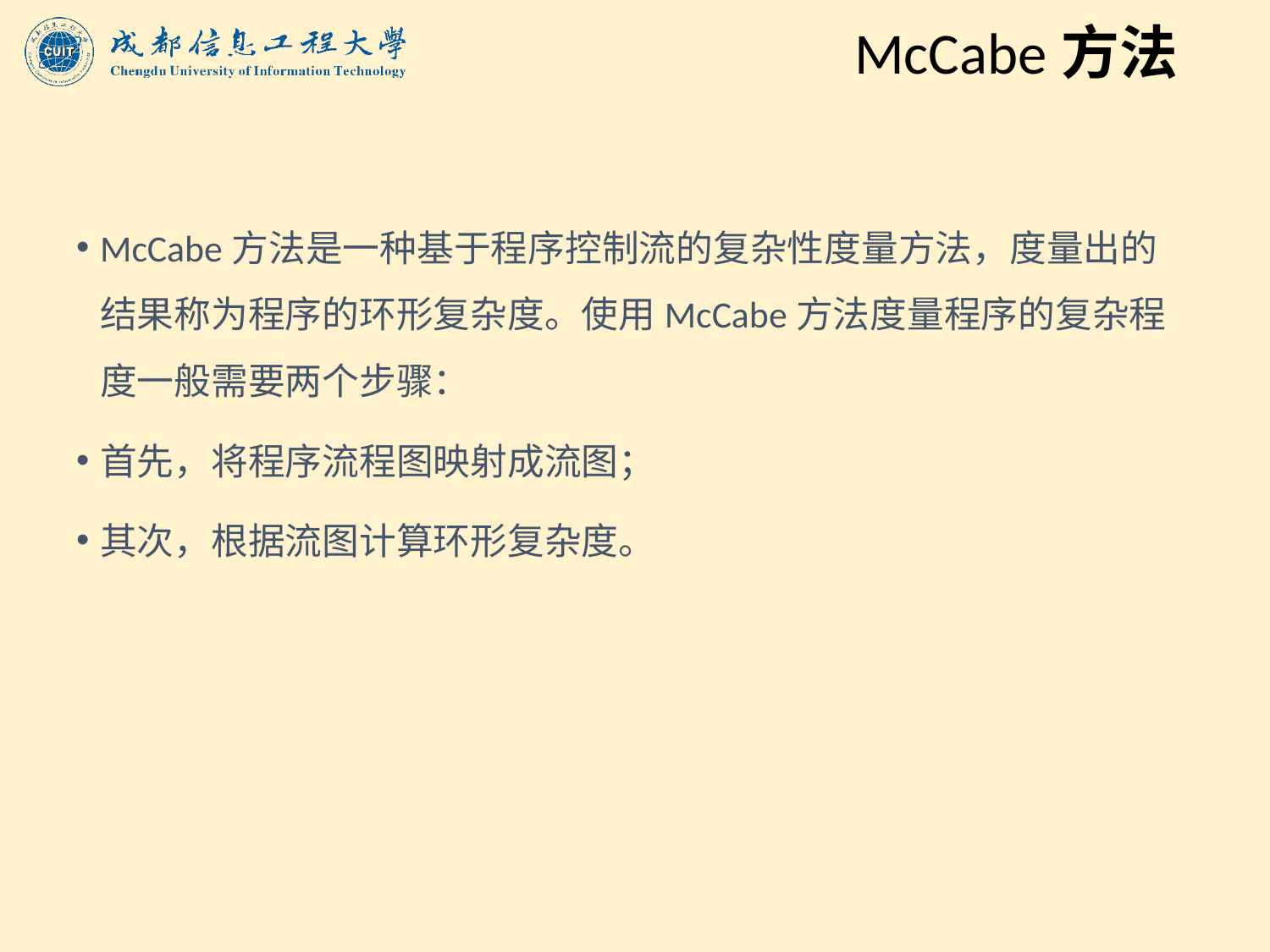

# McCabe方法
McCabe方法是一种基于程序控制流的复杂性度量方法，度量出的结果称为程序的环形复杂度。使用McCabe方法度量程序的复杂程度一般需要两个步骤：
首先，将程序流程图映射成流图；
其次，根据流图计算环形复杂度。